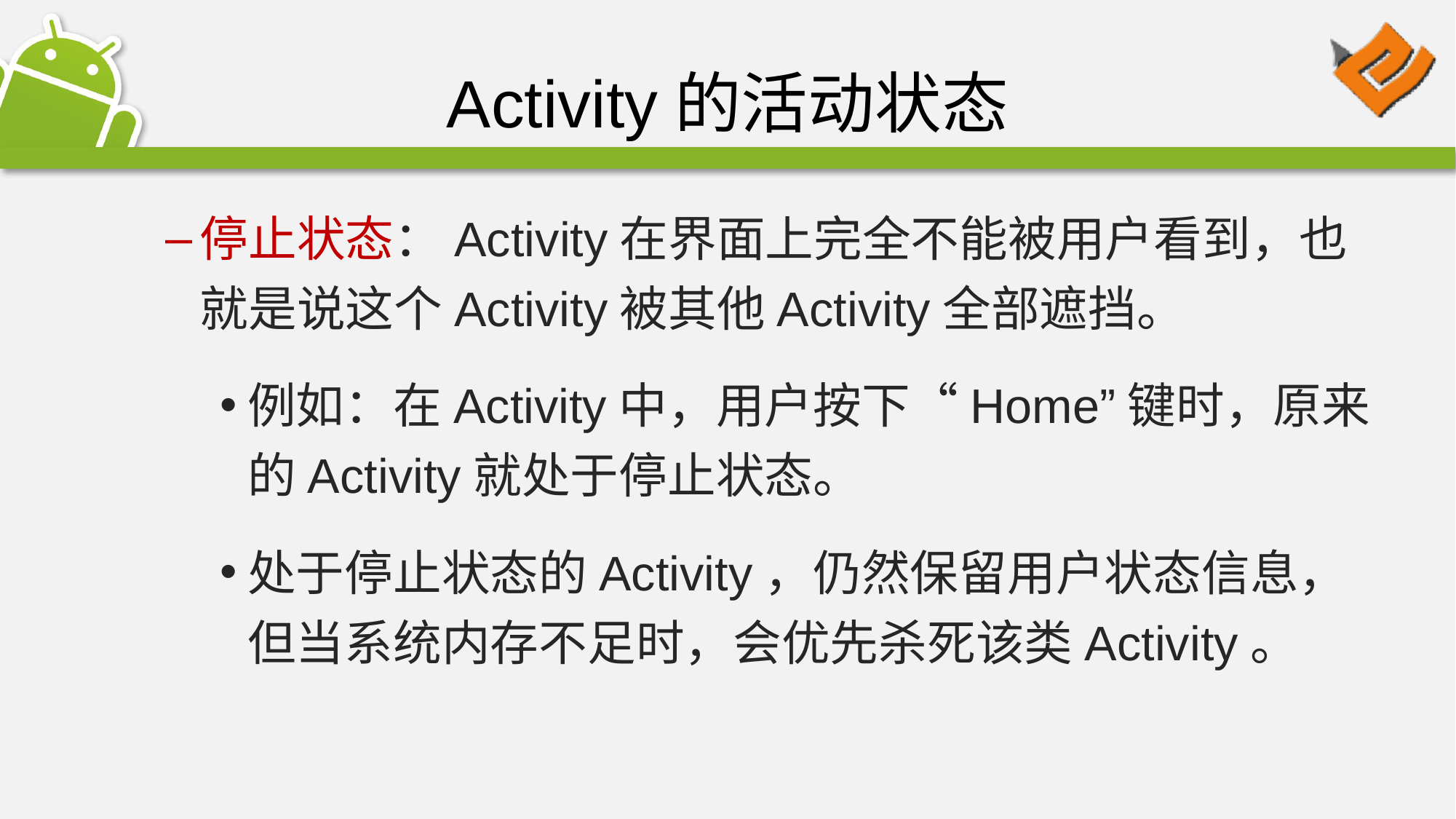

# Activity的活动状态
停止状态：Activity在界面上完全不能被用户看到，也就是说这个Activity被其他Activity全部遮挡。
例如：在Activity中，用户按下“Home”键时，原来的Activity就处于停止状态。
处于停止状态的Activity，仍然保留用户状态信息，但当系统内存不足时，会优先杀死该类Activity。